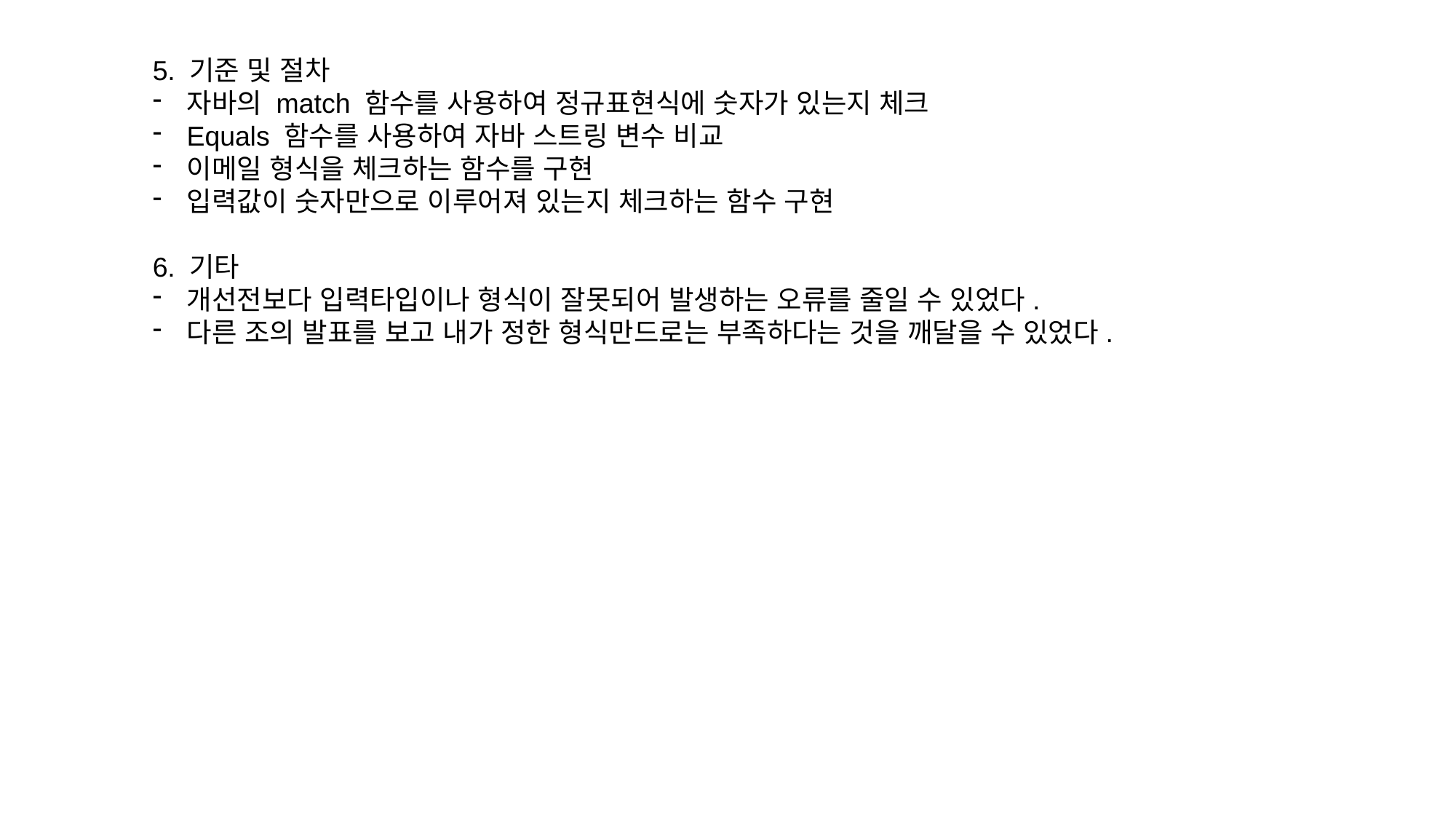

5. 기준 및 절차
자바의 match 함수를 사용하여 정규표현식에 숫자가 있는지 체크
Equals 함수를 사용하여 자바 스트링 변수 비교
이메일 형식을 체크하는 함수를 구현
입력값이 숫자만으로 이루어져 있는지 체크하는 함수 구현

6. 기타
개선전보다 입력타입이나 형식이 잘못되어 발생하는 오류를 줄일 수 있었다.
다른 조의 발표를 보고 내가 정한 형식만드로는 부족하다는 것을 깨달을 수 있었다.